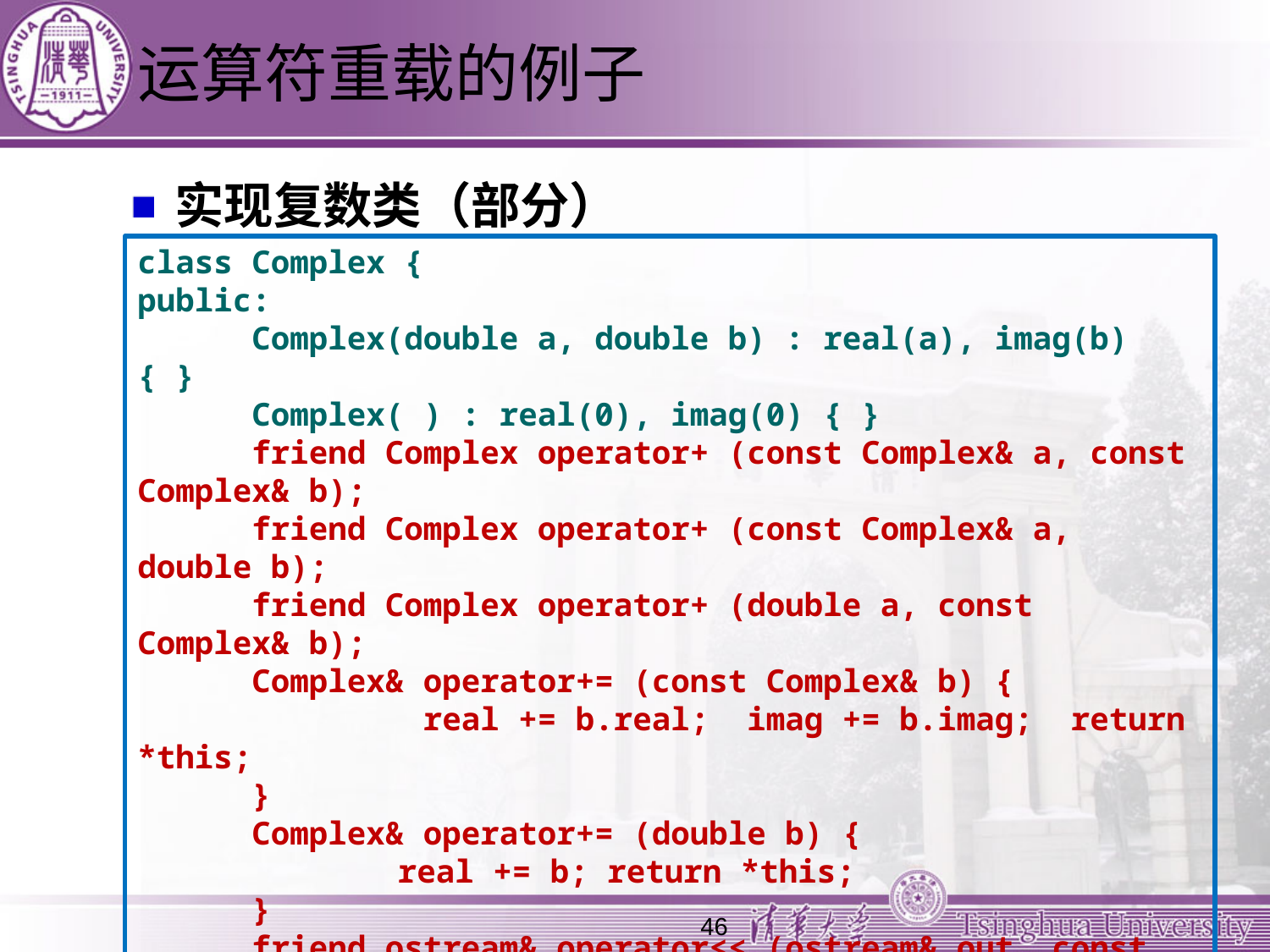

# 运算符重载的例子
实现复数类（部分）
class Complex {
public:
      Complex(double a, double b) : real(a), imag(b) { }
      Complex( ) : real(0), imag(0) { }
      friend Complex operator+ (const Complex& a, const Complex& b);
      friend Complex operator+ (const Complex& a, double b);
      friend Complex operator+ (double a, const Complex& b);
      Complex& operator+= (const Complex& b) {
               real += b.real;  imag += b.imag;  return *this;
      }
      Complex& operator+= (double b) {
	       real += b; return *this;
      }
      friend ostream& operator<< (ostream& out, const Complex& c);
private:
      double real, imag;
};
46